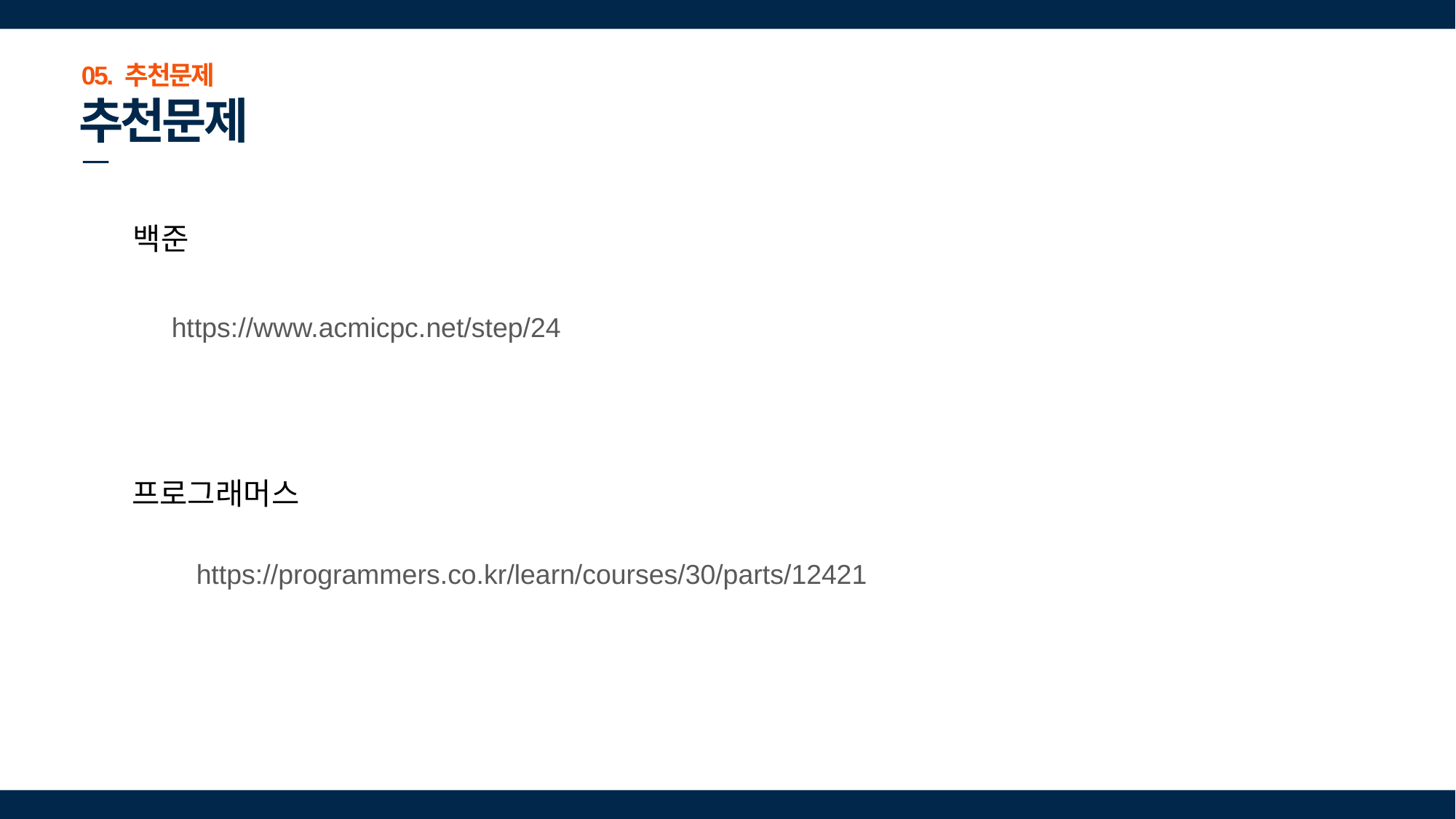

05. 추천문제
추천문제
백준
https://www.acmicpc.net/step/24
프로그래머스
https://programmers.co.kr/learn/courses/30/parts/12421